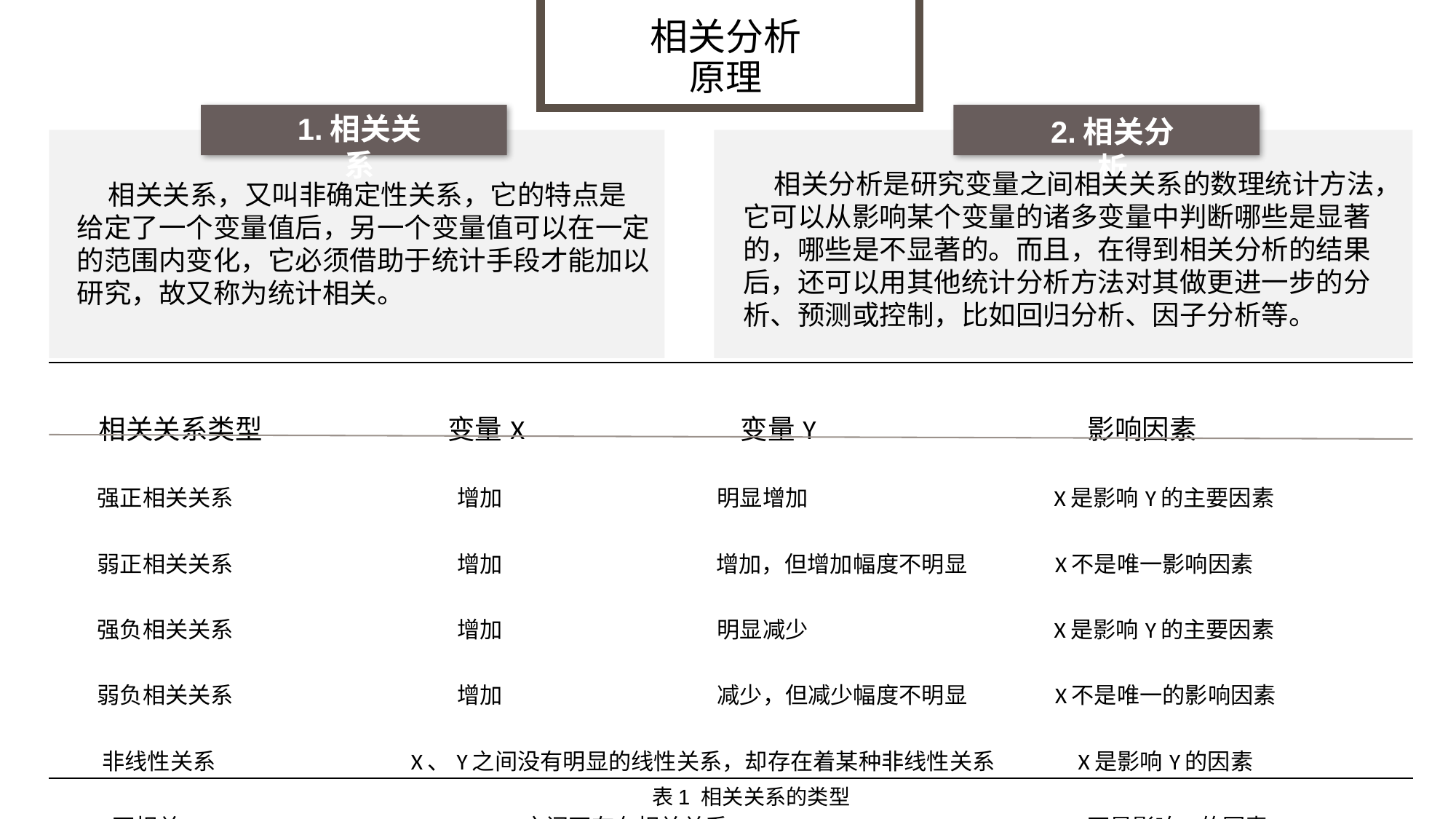

相关分析
原理

1.相关关系

2.相关分析

    相关分析是研究变量之间相关关系的数理统计方法，它可以从影响某个变量的诸多变量中判断哪些是显著的，哪些是不显著的。而且，在得到相关分析的结果后，还可以用其他统计分析方法对其做更进一步的分析、预测或控制，比如回归分析、因子分析等。
    相关关系，又叫非确定性关系，它的特点是给定了一个变量值后，另一个变量值可以在一定的范围内变化，它必须借助于统计手段才能加以研究，故又称为统计相关。
| 相关关系类型 变量X 变量Y 影响因素 强正相关关系 增加 明显增加 X是影响Y的主要因素 弱正相关关系 增加 增加，但增加幅度不明显 X不是唯一影响因素 强负相关关系 增加 明显减少 X是影响Y的主要因素 弱负相关关系 增加 减少，但减少幅度不明显 X不是唯一的影响因素 非线性关系 X、Y之间没有明显的线性关系，却存在着某种非线性关系 X是影响Y的因素 不相关 X、Y之间不存在相关关系 X不是影响Y的因素 |
| --- |
表1 相关关系的类型